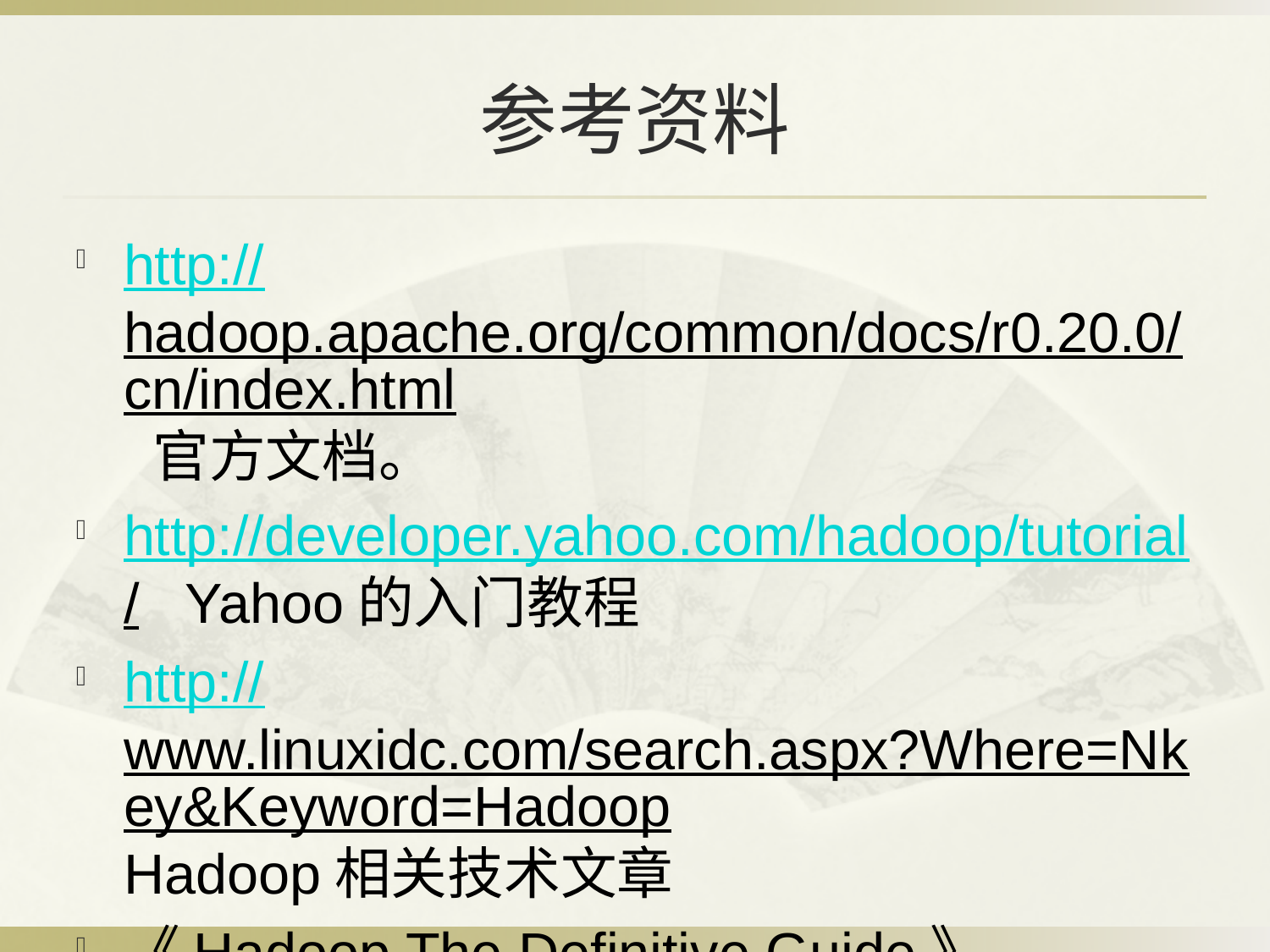

# 参考资料
http://hadoop.apache.org/common/docs/r0.20.0/cn/index.html 官方文档。
http://developer.yahoo.com/hadoop/tutorial/   Yahoo的入门教程
http://www.linuxidc.com/search.aspx?Where=Nkey&Keyword=HadoopHadoop相关技术文章
《Hadoop The Definitive Guide》